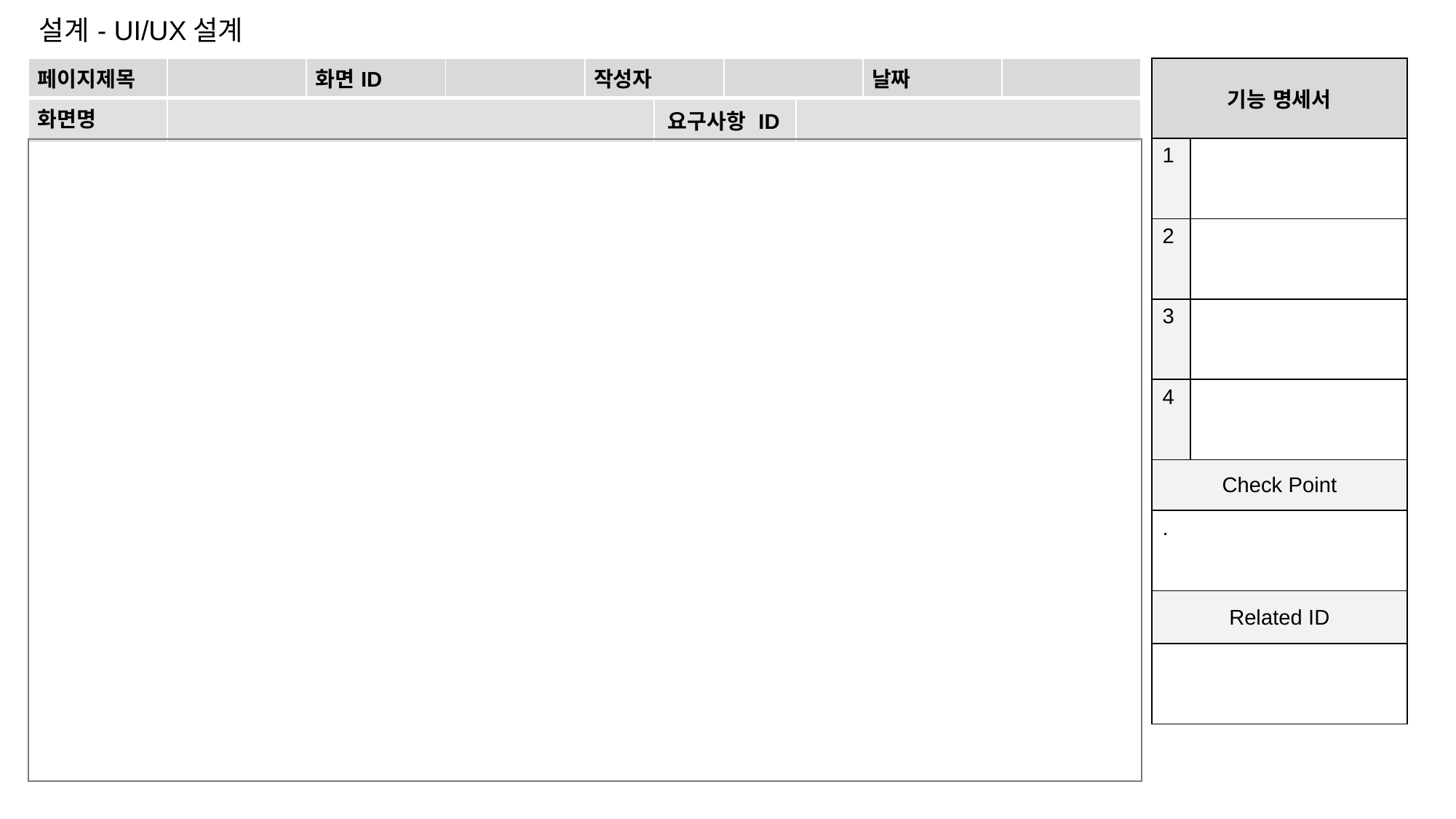

설계- UI/UX설계
| 기능 명세서 |  |
| --- | --- |
| 1 |  |
| 2 |  |
| 3 |  |
| 4 |  |
| Check Point |  |
| . |  |
| Related ID |  |
|  |  |
| 페이지제목 |  | 화면ID |  | 작성자 |  |  |  | 날짜 |  |
| --- | --- | --- | --- | --- | --- | --- | --- | --- | --- |
| 화면명 |  |  |  |  | 요구사항 ID |  |  |  |  |